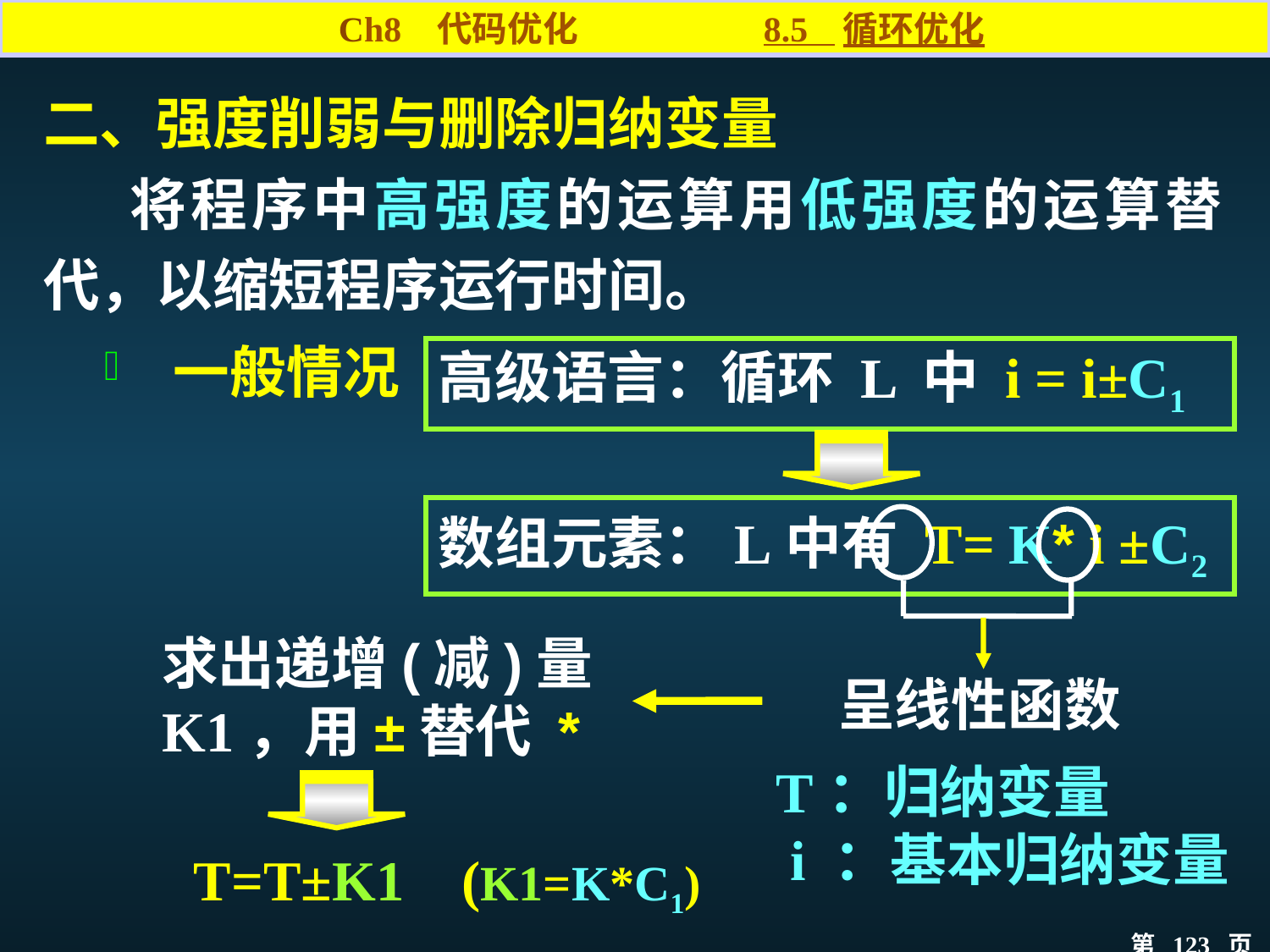

Ch8   代码优化                      8.5   循环优化
二、强度削弱与删除归纳变量
    将程序中高强度的运算用低强度的运算替代，以缩短程序运行时间。
  一般情况
高级语言：循环 L 中 i = i±C1

数组元素：L中有 T= K* i ±C2

呈线性函数

求出递增(减)量K1，用±替代 *

T：归纳变量
 i ：基本归纳变量
T=T±K1    (K1=K*C1)